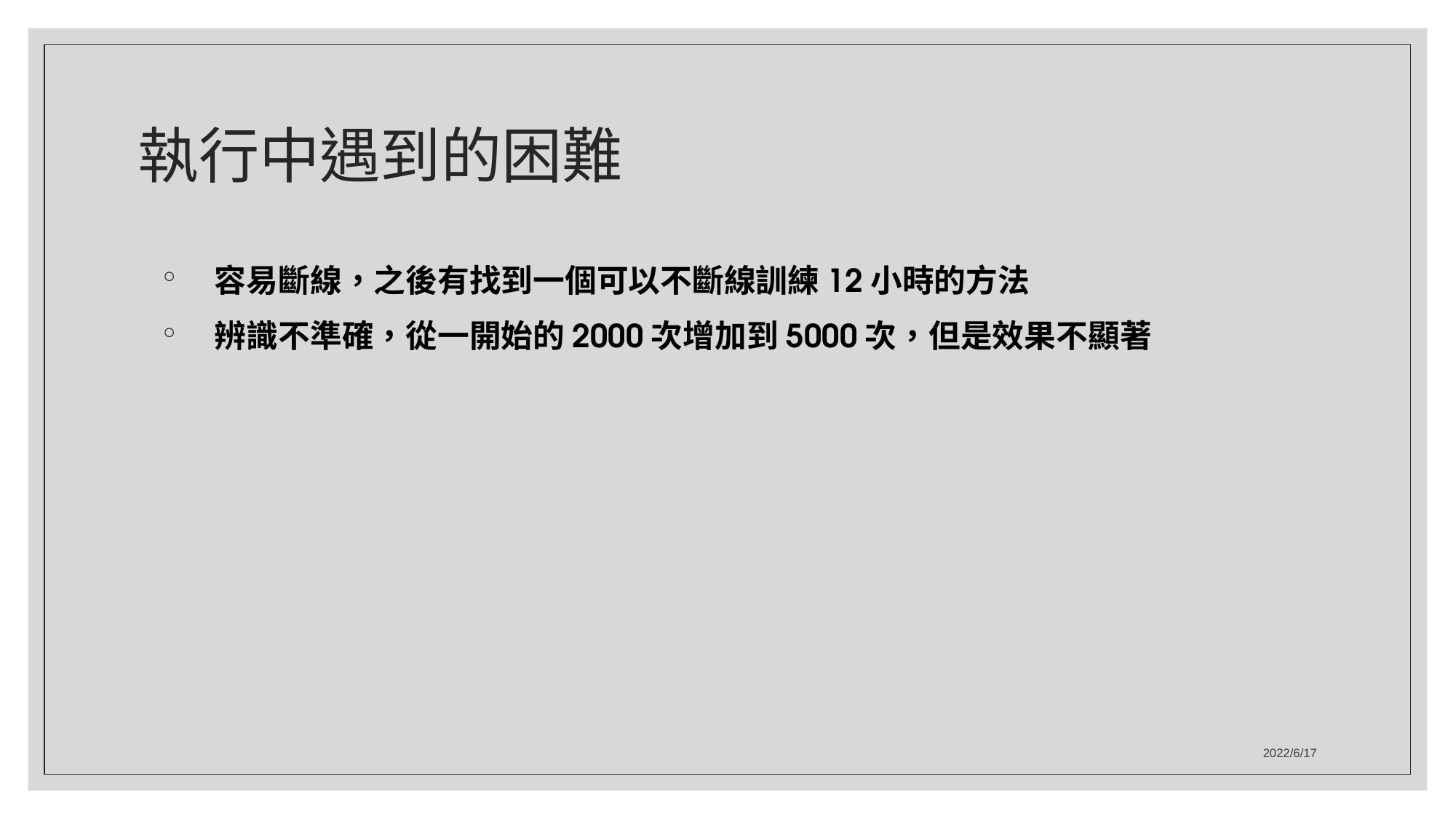

# 執行中遇到的困難
容易斷線，之後有找到一個可以不斷線訓練12小時的方法
辨識不準確，從一開始的2000次增加到5000次，但是效果不顯著
2022/6/17